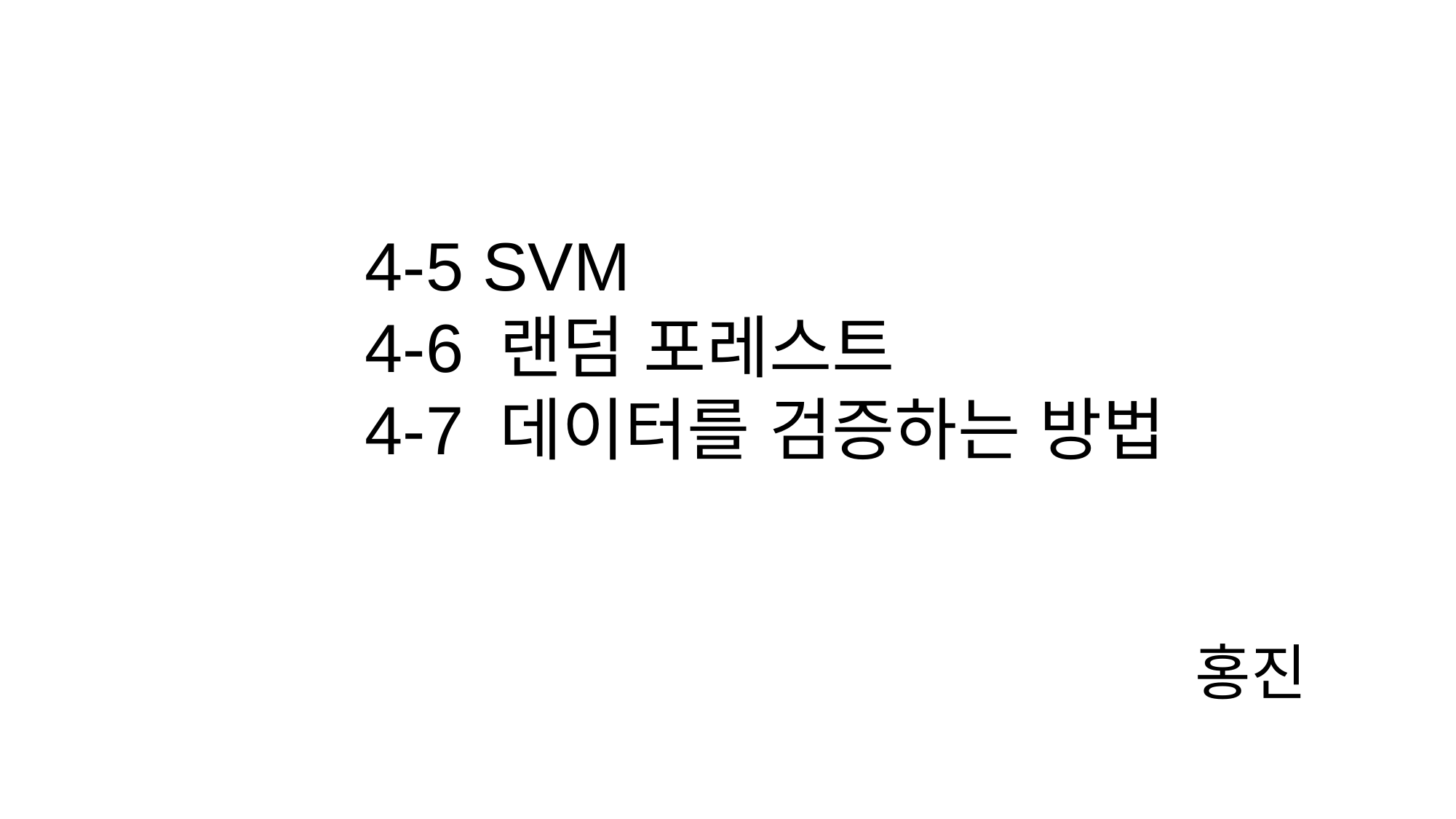

4-5 SVM
4-6 랜덤 포레스트
4-7 데이터를 검증하는 방법
홍진